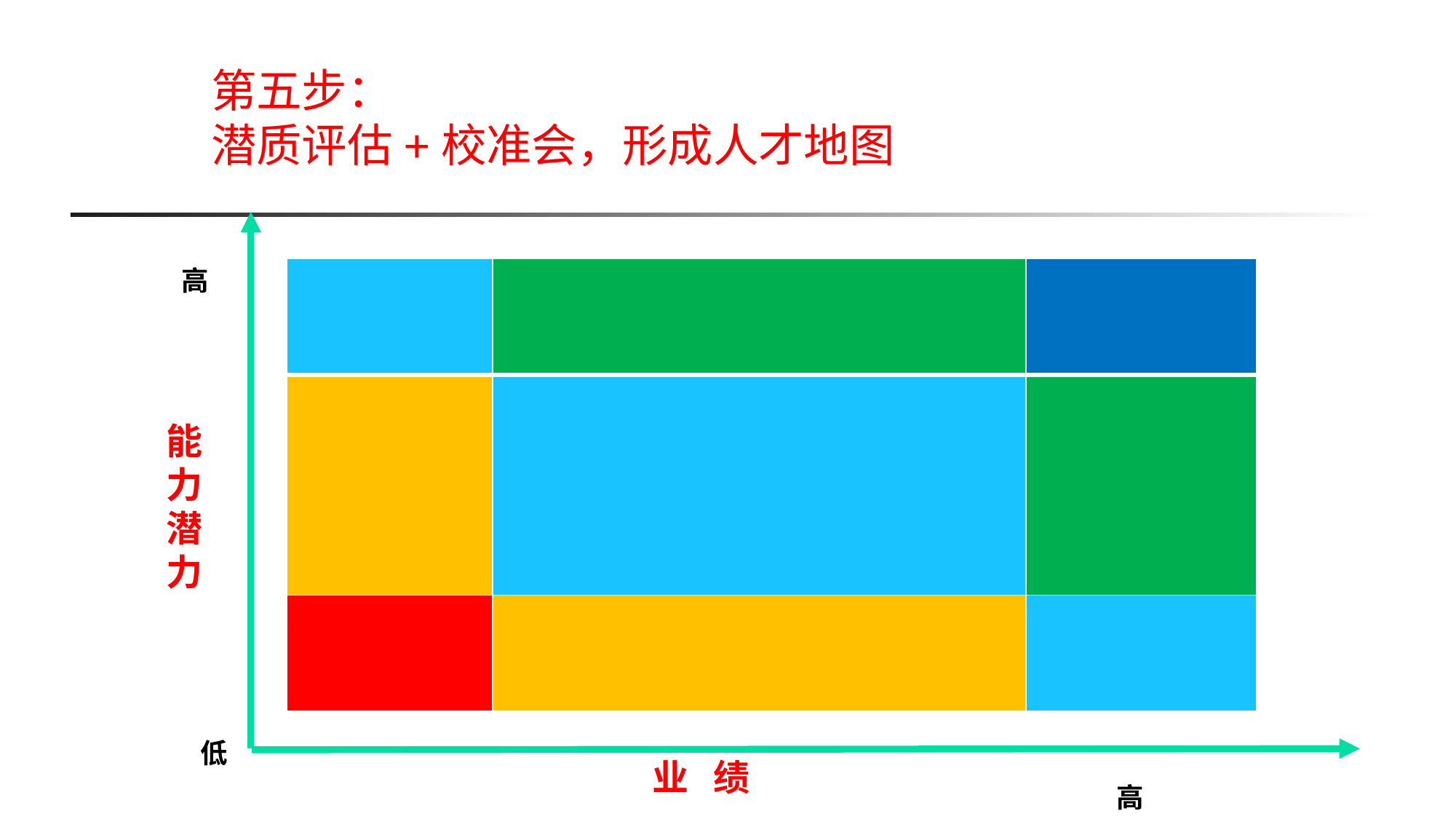

第五步：
潜质评估+校准会，形成人才地图
高
|  |  |  |
| --- | --- | --- |
|  |  |  |
|  |  |  |
能
力
潜
力
低
业   绩

30
高